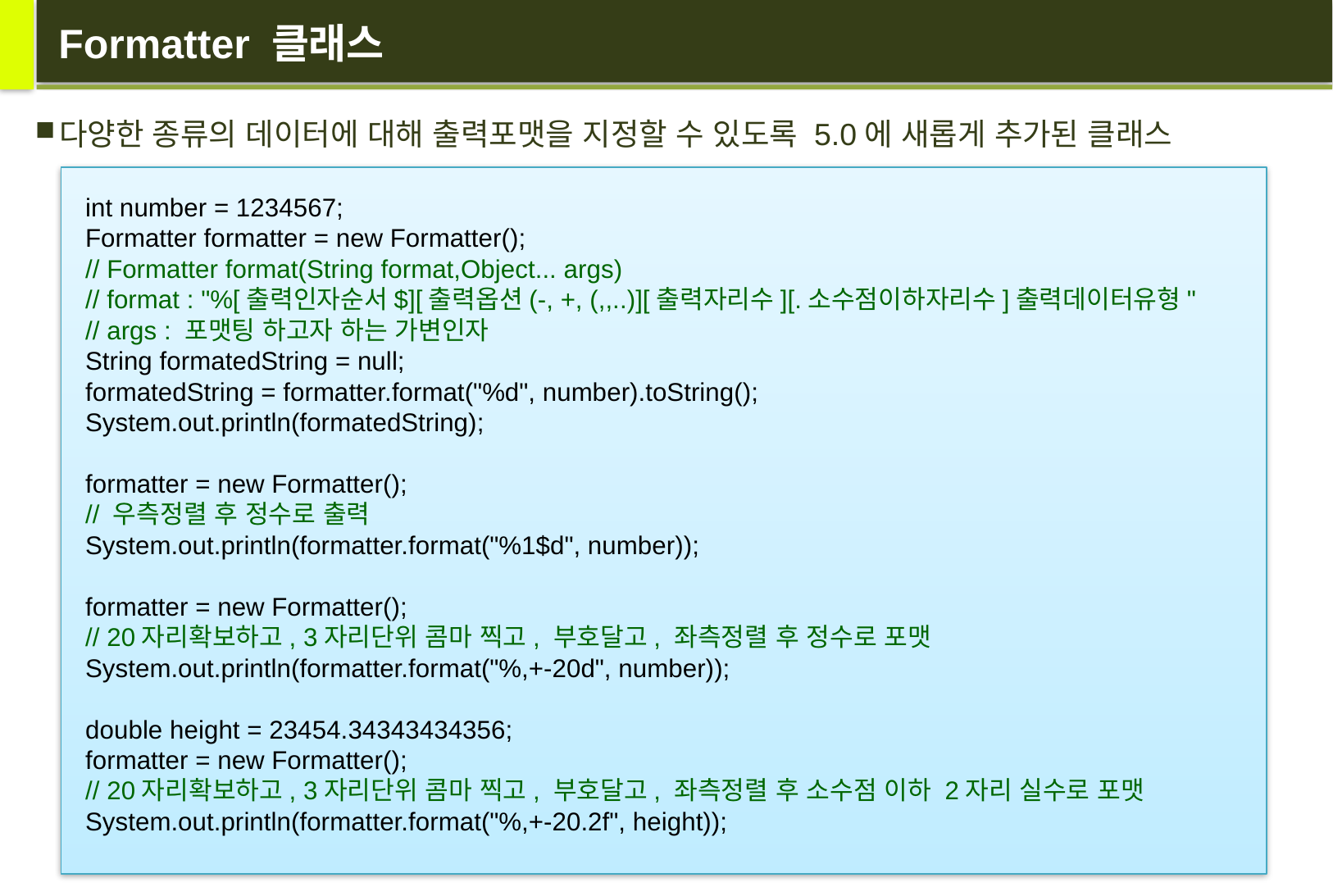

# Formatter 클래스
다양한 종류의 데이터에 대해 출력포맷을 지정할 수 있도록 5.0에 새롭게 추가된 클래스
int number = 1234567;
Formatter formatter = new Formatter();
// Formatter format(String format,Object... args)
// format : "%[출력인자순서$][출력옵션(-, +, (,,..)][출력자리수][.소수점이하자리수]출력데이터유형"
// args : 포맷팅 하고자 하는 가변인자
String formatedString = null;
formatedString = formatter.format("%d", number).toString();
System.out.println(formatedString);

formatter = new Formatter();
// 우측정렬 후 정수로 출력
System.out.println(formatter.format("%1$d", number));

formatter = new Formatter();
// 20자리확보하고, 3자리단위 콤마 찍고, 부호달고, 좌측정렬 후 정수로 포맷
System.out.println(formatter.format("%,+-20d", number));

double height = 23454.34343434356;
formatter = new Formatter();
// 20자리확보하고, 3자리단위 콤마 찍고, 부호달고, 좌측정렬 후 소수점 이하 2자리 실수로 포맷
System.out.println(formatter.format("%,+-20.2f", height));